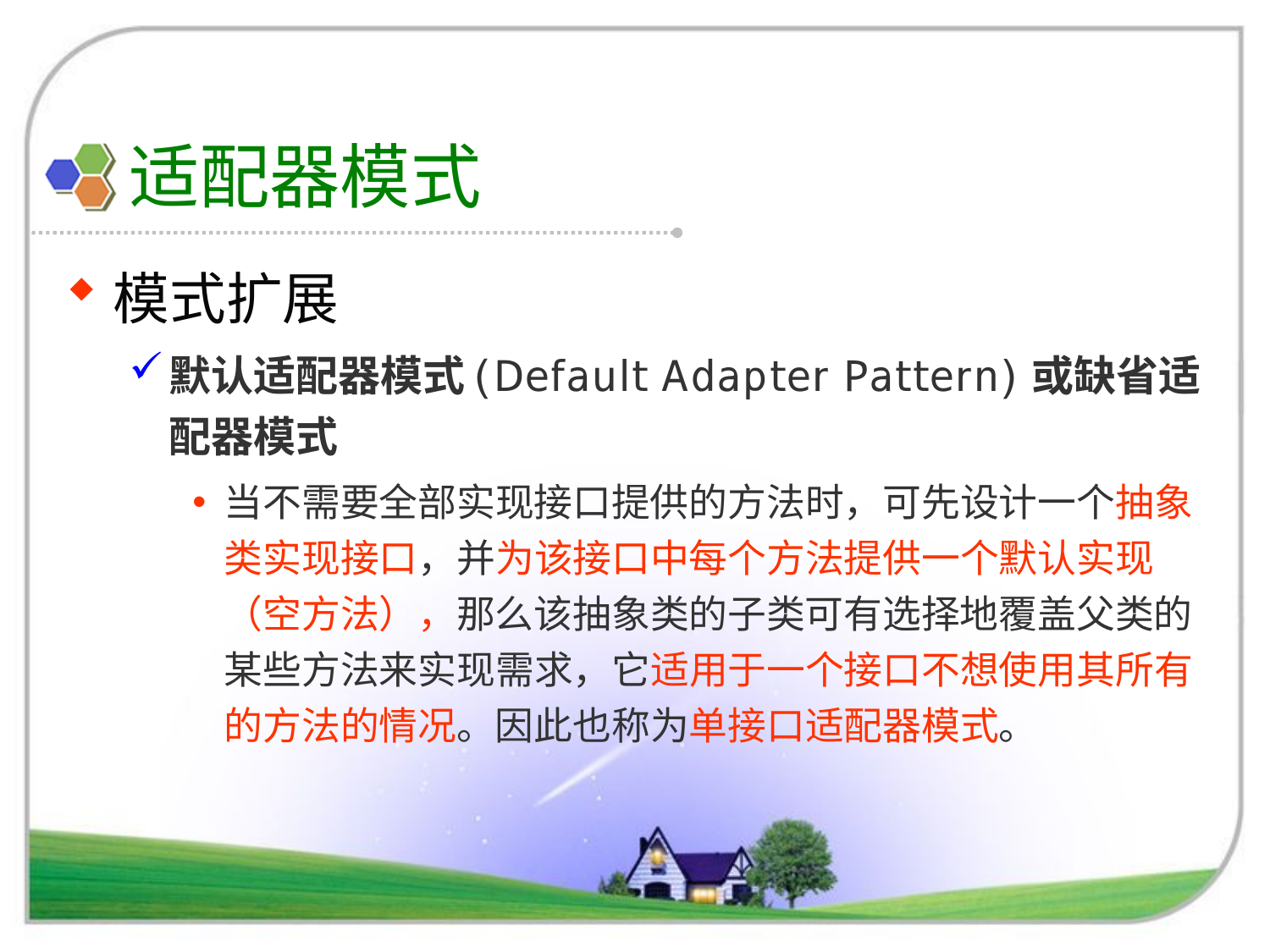

# 适配器模式
模式扩展
默认适配器模式(Default Adapter Pattern)或缺省适配器模式
当不需要全部实现接口提供的方法时，可先设计一个抽象类实现接口，并为该接口中每个方法提供一个默认实现（空方法），那么该抽象类的子类可有选择地覆盖父类的某些方法来实现需求，它适用于一个接口不想使用其所有的方法的情况。因此也称为单接口适配器模式。